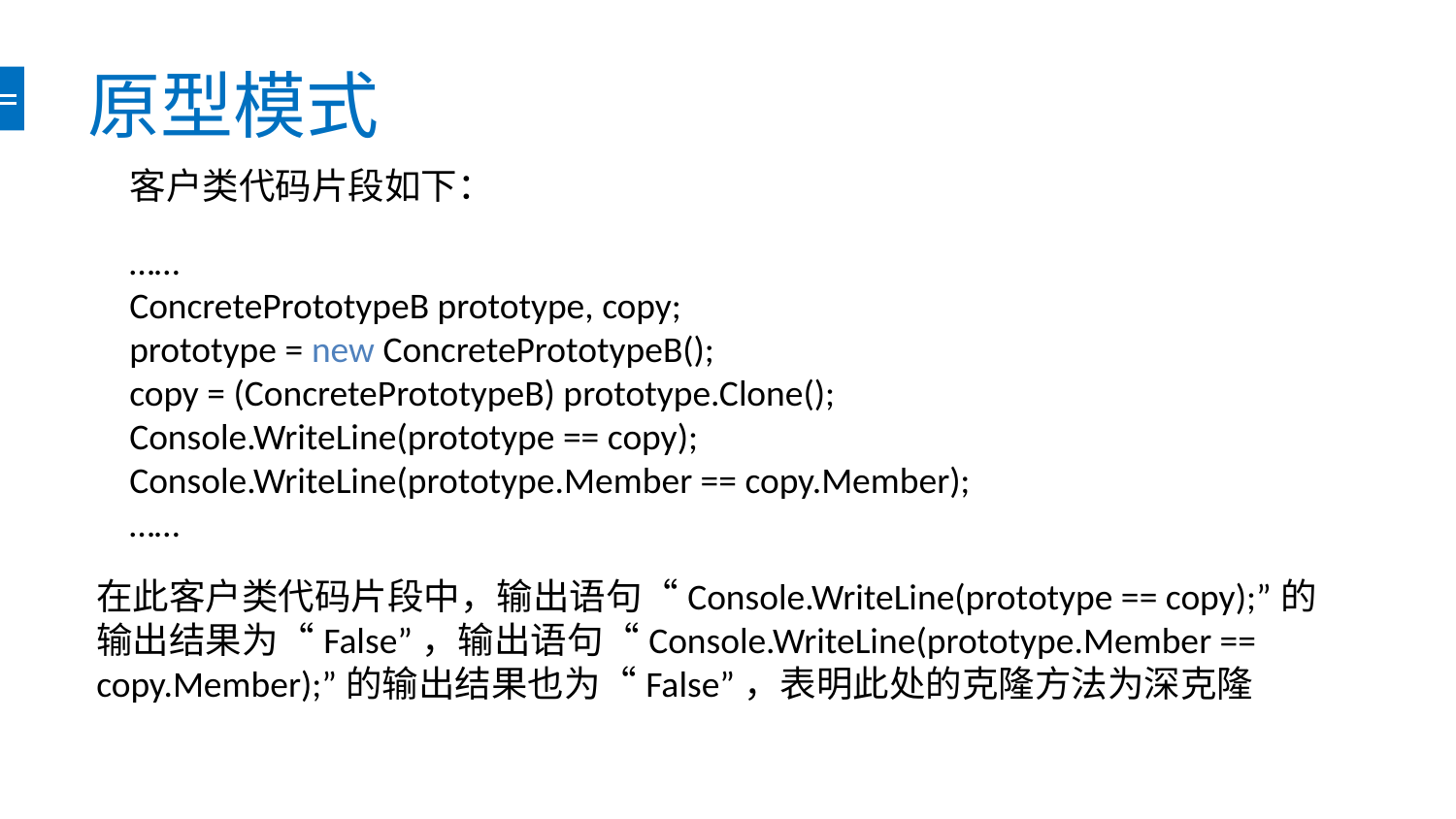

# 原型模式
   客户类代码片段如下：
    ……
    ConcretePrototypeB prototype, copy;
    prototype = new ConcretePrototypeB();
    copy = (ConcretePrototypeB) prototype.Clone();
    Console.WriteLine(prototype == copy);
    Console.WriteLine(prototype.Member == copy.Member);
    ……
在此客户类代码片段中，输出语句“Console.WriteLine(prototype == copy);”的输出结果为“False”，输出语句“Console.WriteLine(prototype.Member == copy.Member);”的输出结果也为“False”，表明此处的克隆方法为深克隆